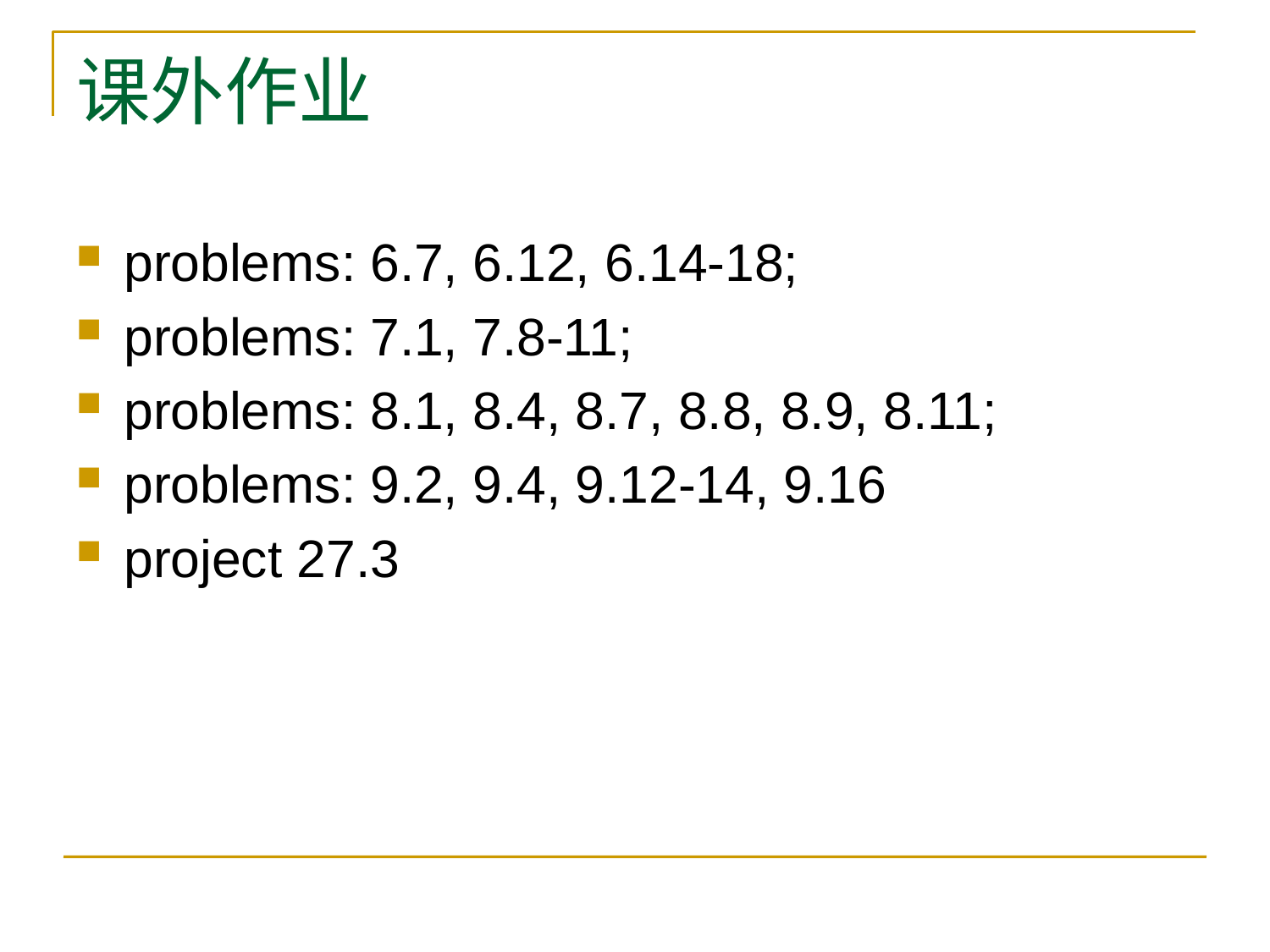

# 课外作业
problems: 6.7, 6.12, 6.14-18;
problems: 7.1, 7.8-11;
problems: 8.1, 8.4, 8.7, 8.8, 8.9, 8.11;
problems: 9.2, 9.4, 9.12-14, 9.16
project 27.3